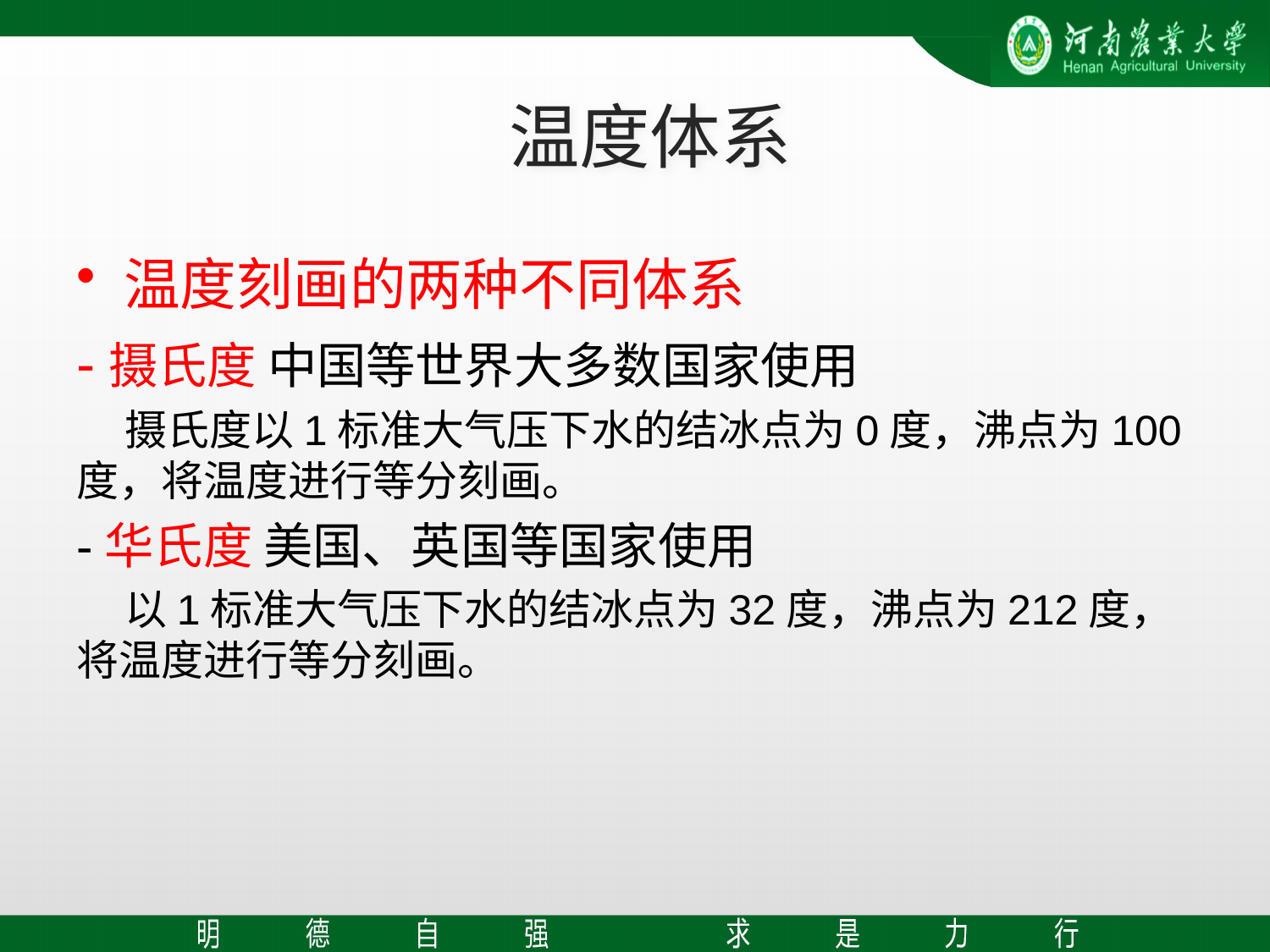

温度体系
温度刻画的两种不同体系
-摄氏度 中国等世界大多数国家使用
    摄氏度以1标准大气压下水的结冰点为0度，沸点为100度，将温度进行等分刻画。
-华氏度 美国、英国等国家使用
    以1标准大气压下水的结冰点为32度，沸点为212度，将温度进行等分刻画。